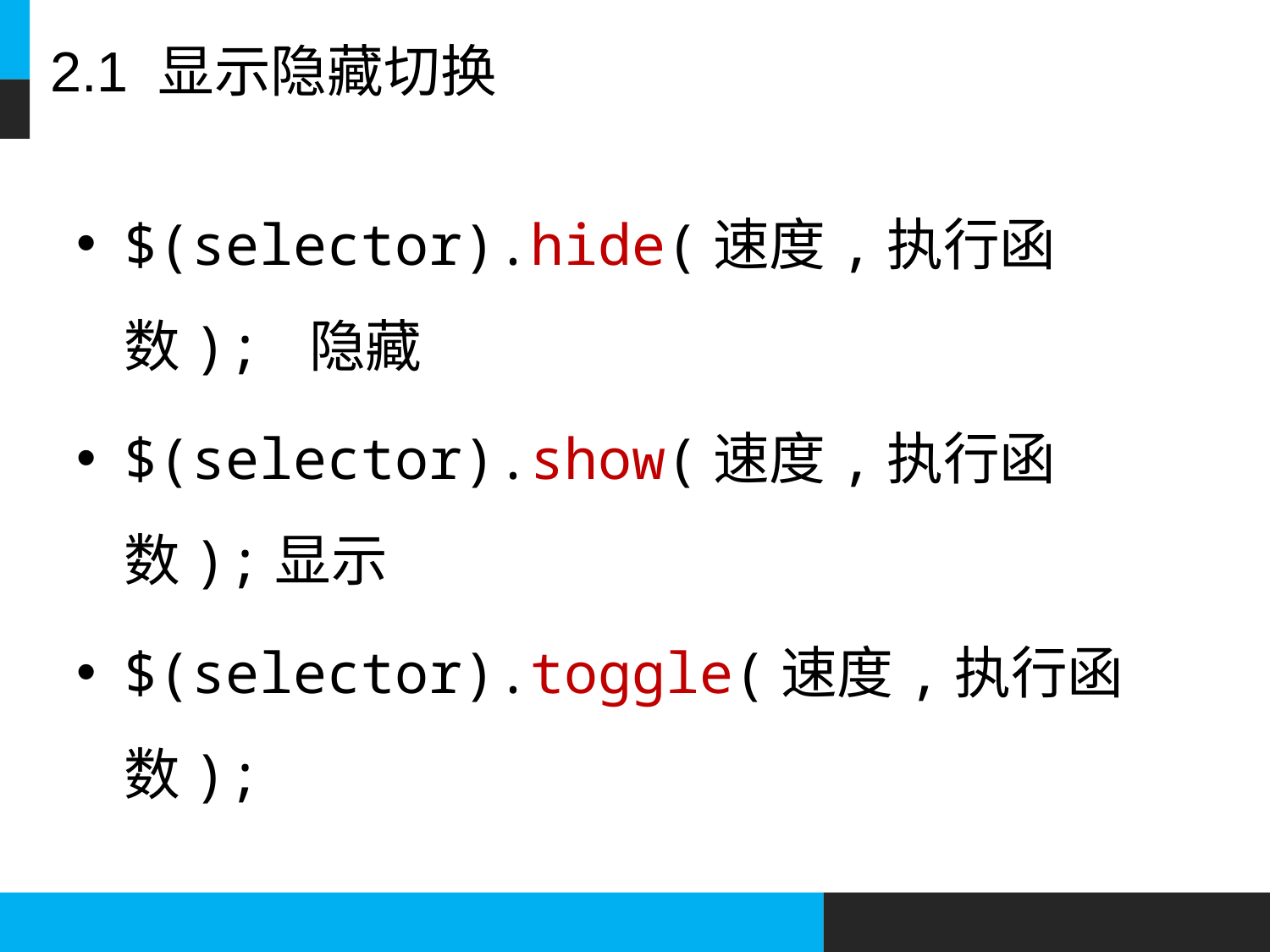

# 2.1 显示隐藏切换
$(selector).hide(速度,执行函数); 隐藏
$(selector).show(速度,执行函数);显示
$(selector).toggle(速度,执行函数);

speed:"slow" /"fast"/ "normal"/1000(ms)